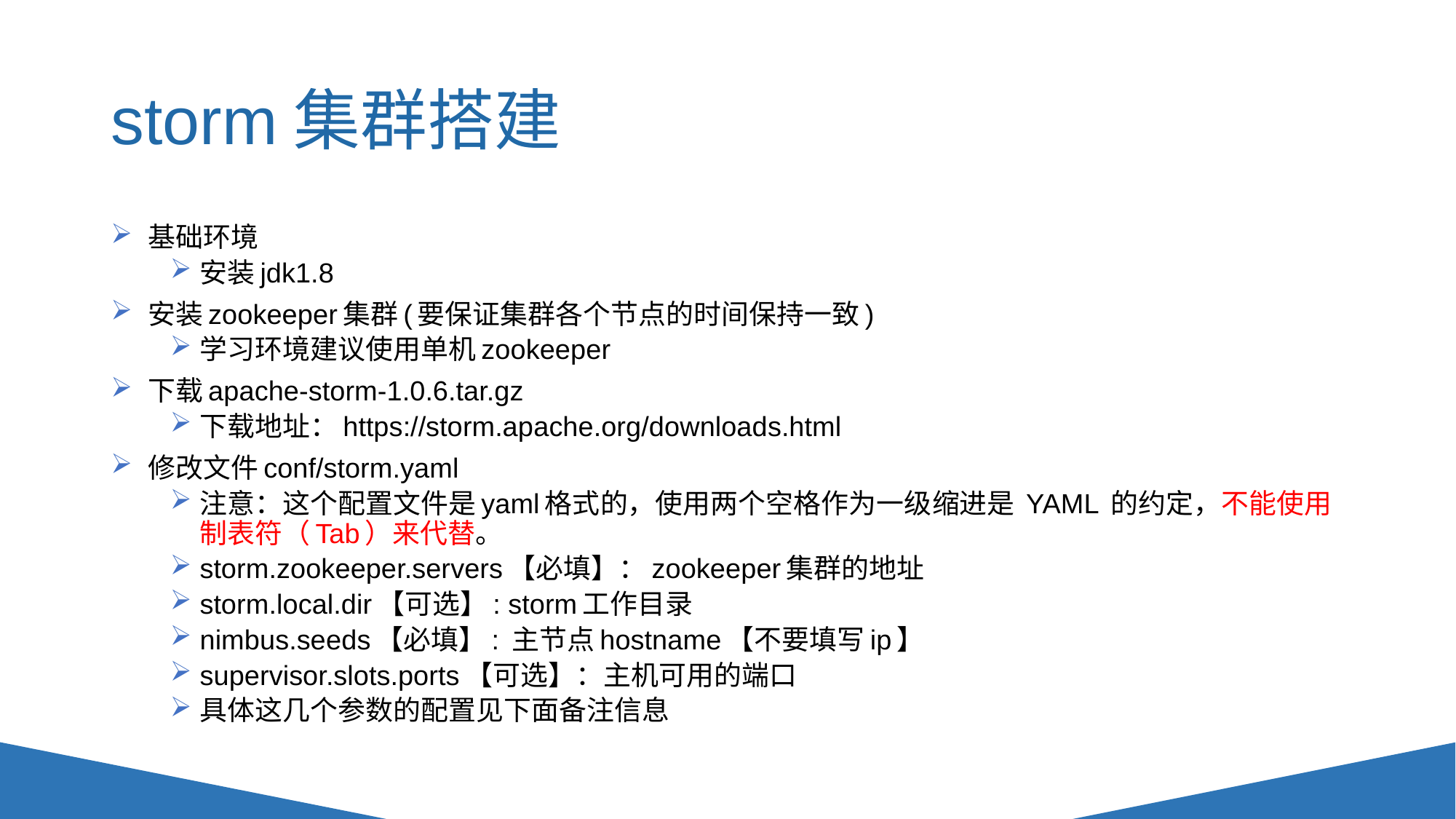

# storm集群搭建
基础环境
安装jdk1.8
安装zookeeper集群(要保证集群各个节点的时间保持一致)
学习环境建议使用单机zookeeper
下载apache-storm-1.0.6.tar.gz
下载地址：https://storm.apache.org/downloads.html
修改文件conf/storm.yaml
注意：这个配置文件是yaml格式的，使用两个空格作为一级缩进是 YAML 的约定，不能使用制表符（Tab）来代替。
storm.zookeeper.servers【必填】：zookeeper集群的地址
storm.local.dir【可选】: storm工作目录
nimbus.seeds【必填】: 主节点hostname【不要填写ip】
supervisor.slots.ports【可选】：主机可用的端口
具体这几个参数的配置见下面备注信息